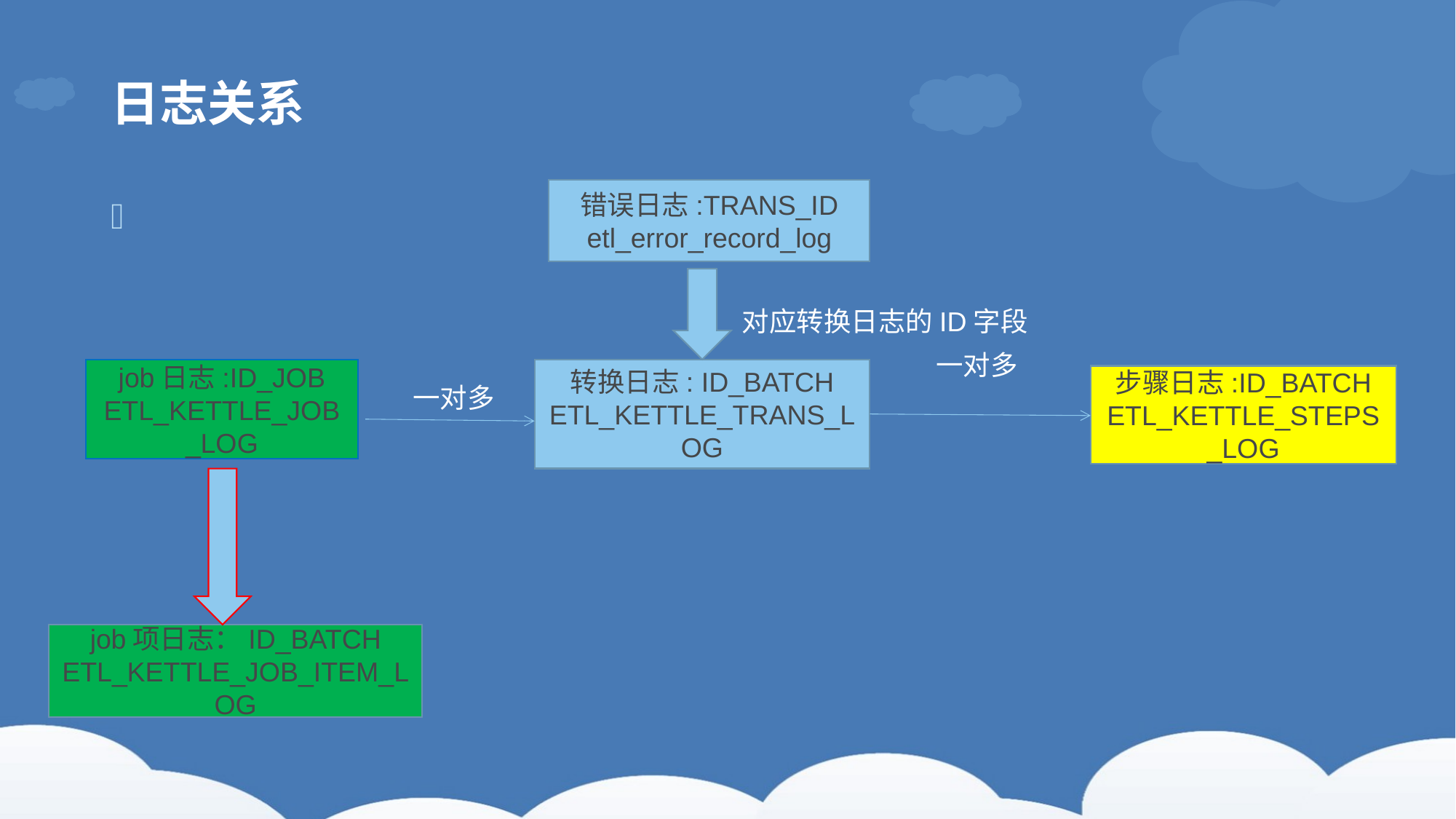

# 日志关系
错误日志:TRANS_ID
etl_error_record_log

对应转换日志的ID字段
 一对多
job日志:ID_JOB
ETL_KETTLE_JOB_LOG
转换日志: ID_BATCH
ETL_KETTLE_TRANS_LOG
步骤日志:ID_BATCH
ETL_KETTLE_STEPS_LOG
 一对多

job项日志：ID_BATCH
ETL_KETTLE_JOB_ITEM_LOG